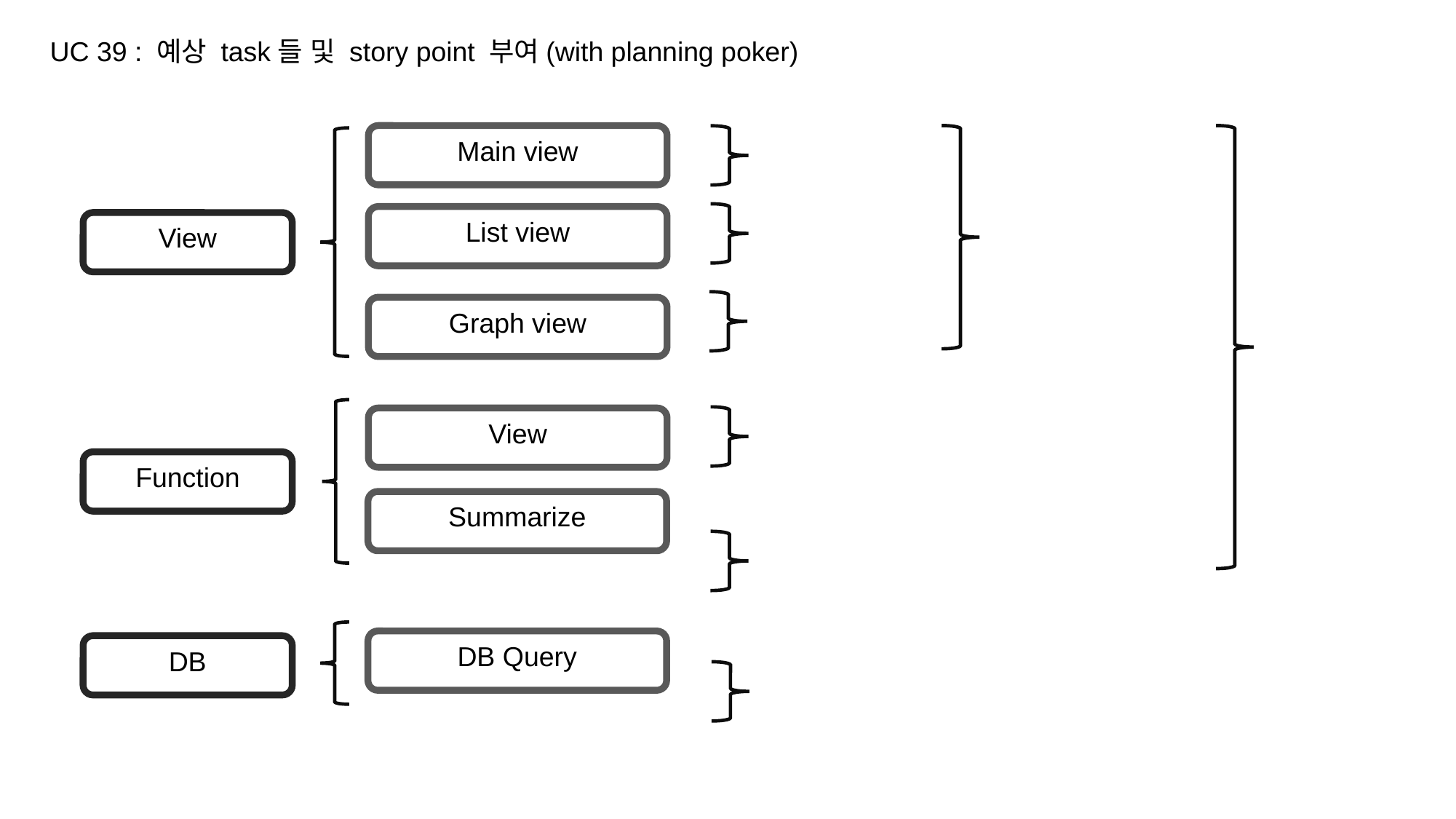

UC 39 : 예상 task들 및 story point 부여(with planning poker)

Main view

List view
View

Graph view

View
Function
Summarize

DB Query
DB